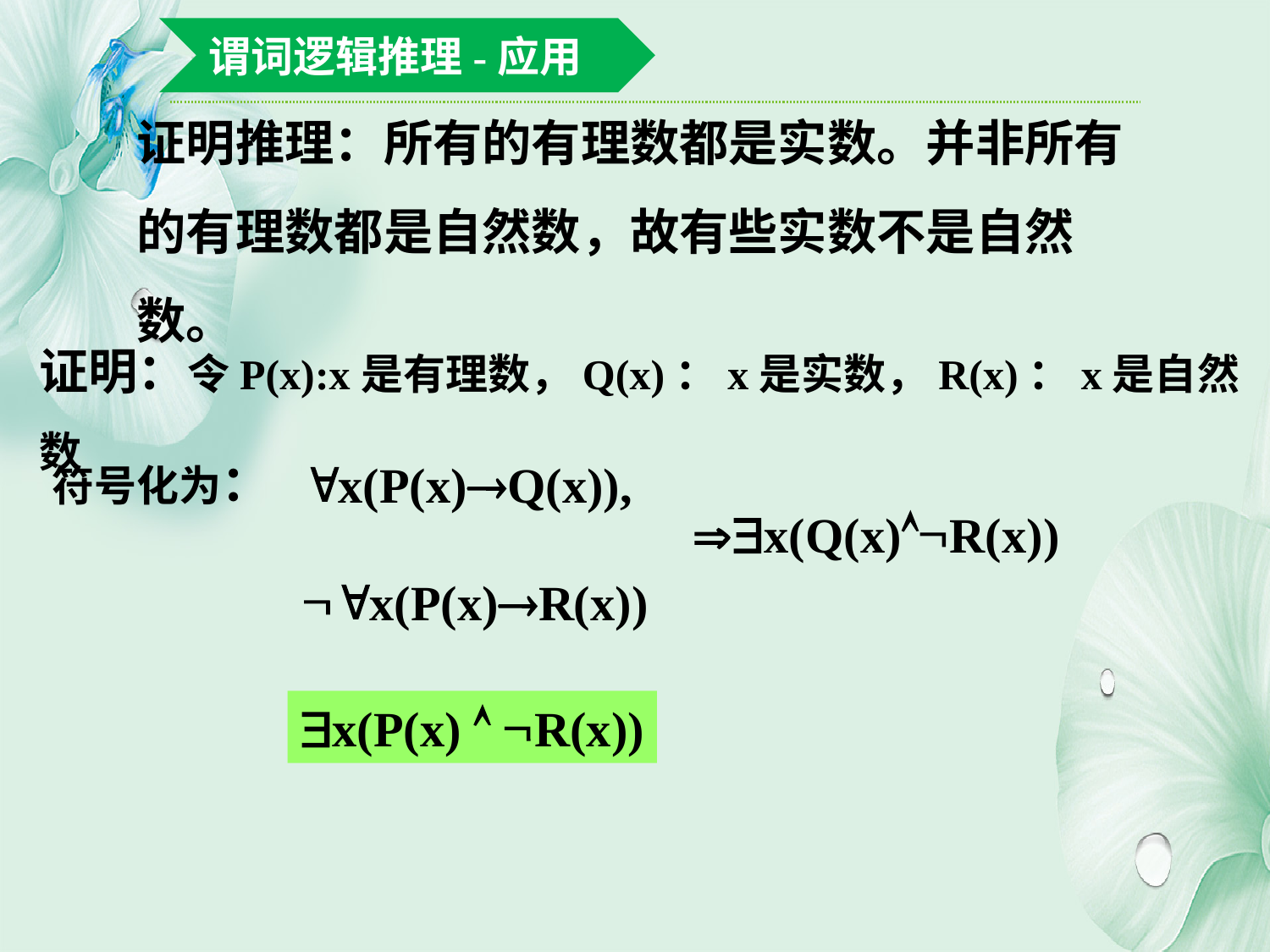

谓词逻辑推理-应用
证明推理：所有的有理数都是实数。并非所有的有理数都是自然数，故有些实数不是自然数。

证明：令P(x):x是有理数，Q(x)：x是实数，R(x)：x是自然数
符号化为：
∀x(P(x)→Q(x)),
⇒∃x(Q(x)∧¬R(x))
¬∀x(P(x)→R(x))
∃x(P(x) ∧ ¬R(x))